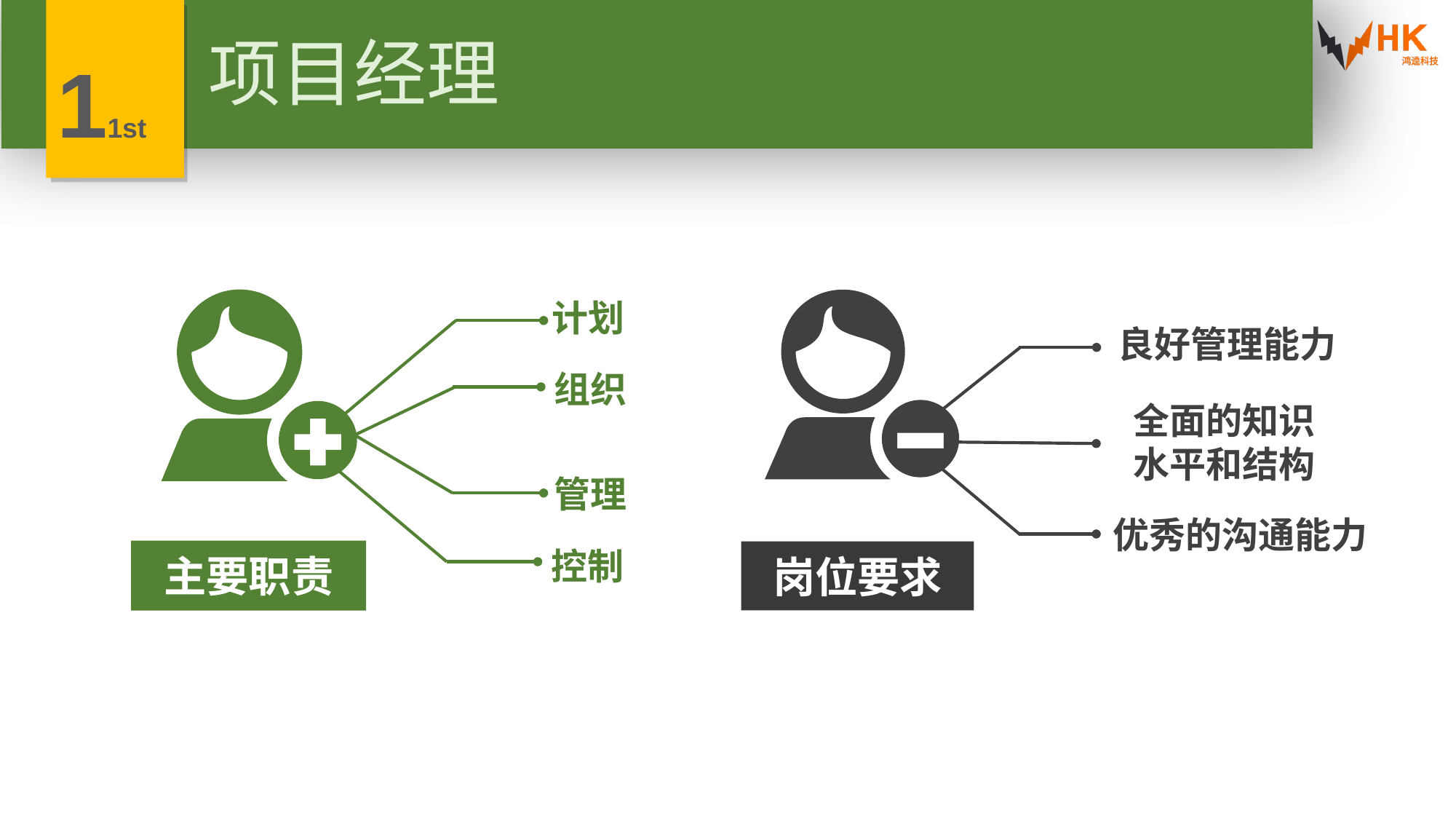

项目经理
11st

计划
组织
管理
控制
主要职责

岗位要求
良好管理能力
全面的知识
水平和结构
优秀的沟通能力